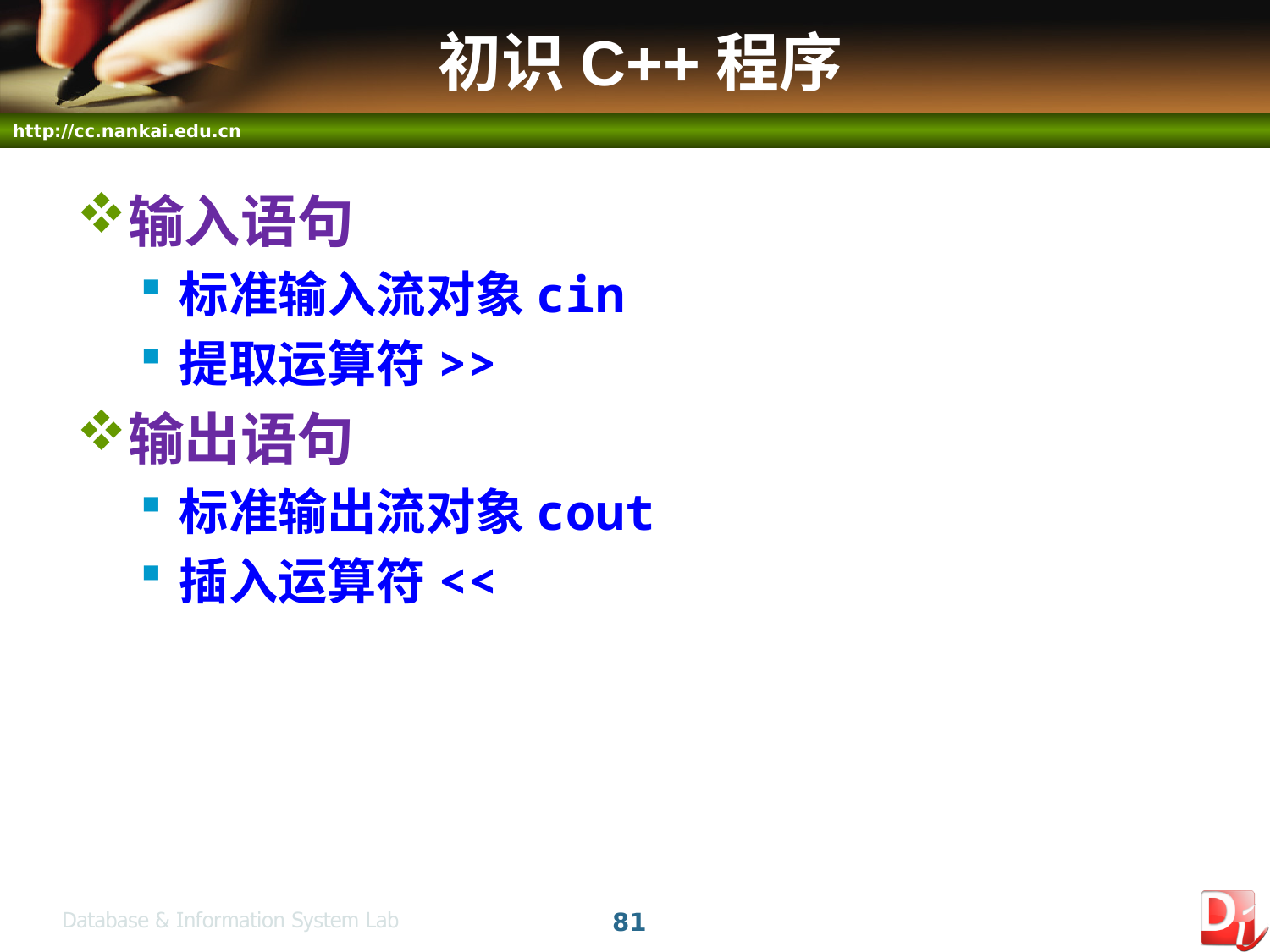

# 初识C++程序
输入语句
标准输入流对象cin
提取运算符>>
输出语句
标准输出流对象cout
插入运算符<<
81
Database & Information System Lab